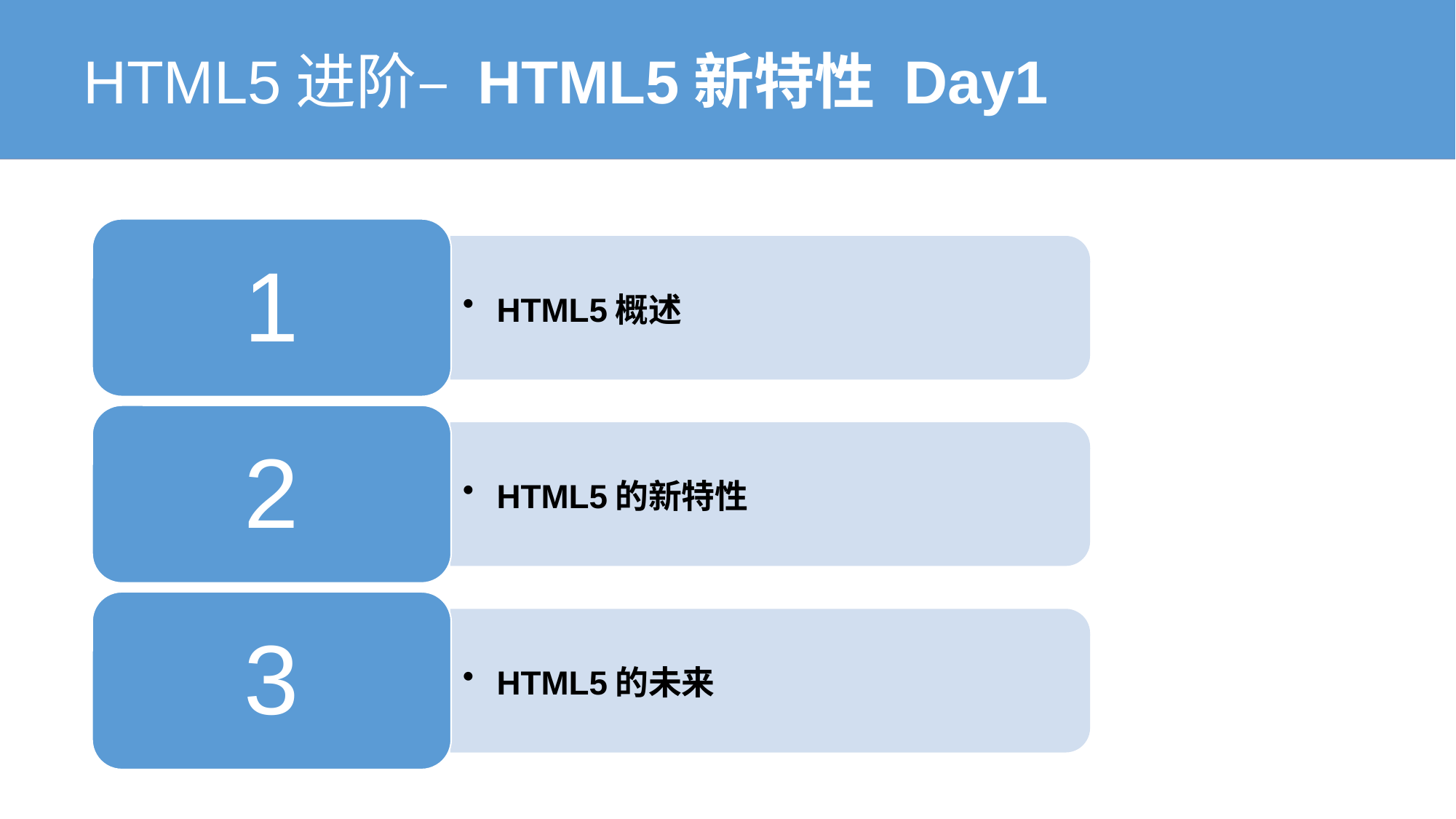

# HTML5进阶– HTML5新特性 Day1
1
HTML5概述
HTML5的新特性
3
HTML5的未来
2